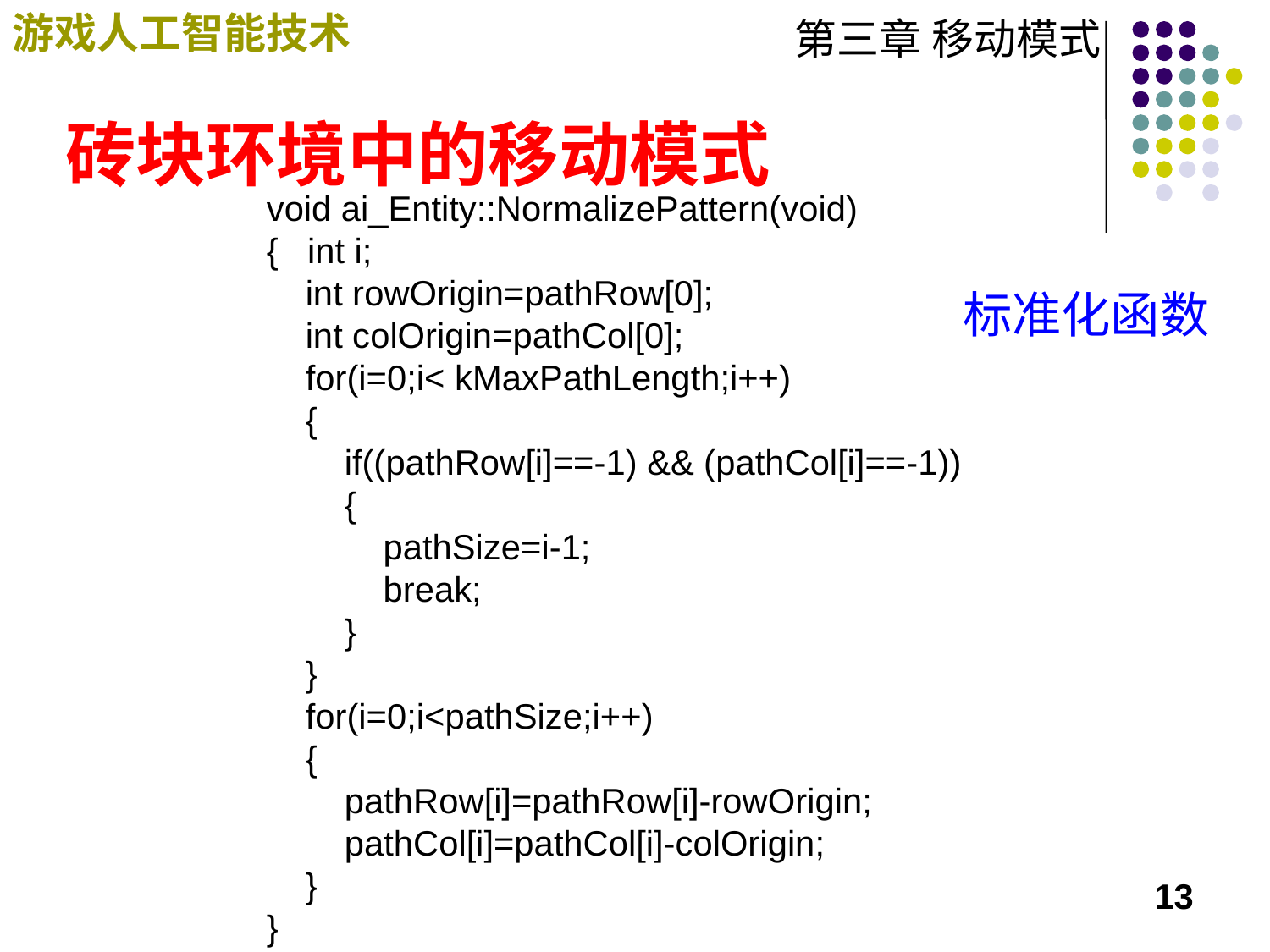

# 砖块环境中的移动模式
void ai_Entity::NormalizePattern(void)
{   int i;
    int rowOrigin=pathRow[0];
    int colOrigin=pathCol[0];
    for(i=0;i< kMaxPathLength;i++)
    {
        if((pathRow[i]==-1) && (pathCol[i]==-1))
        {
            pathSize=i-1;
            break;
        }
    }
    for(i=0;i<pathSize;i++)
    {
        pathRow[i]=pathRow[i]-rowOrigin;
        pathCol[i]=pathCol[i]-colOrigin;
    }
}
标准化函数
13